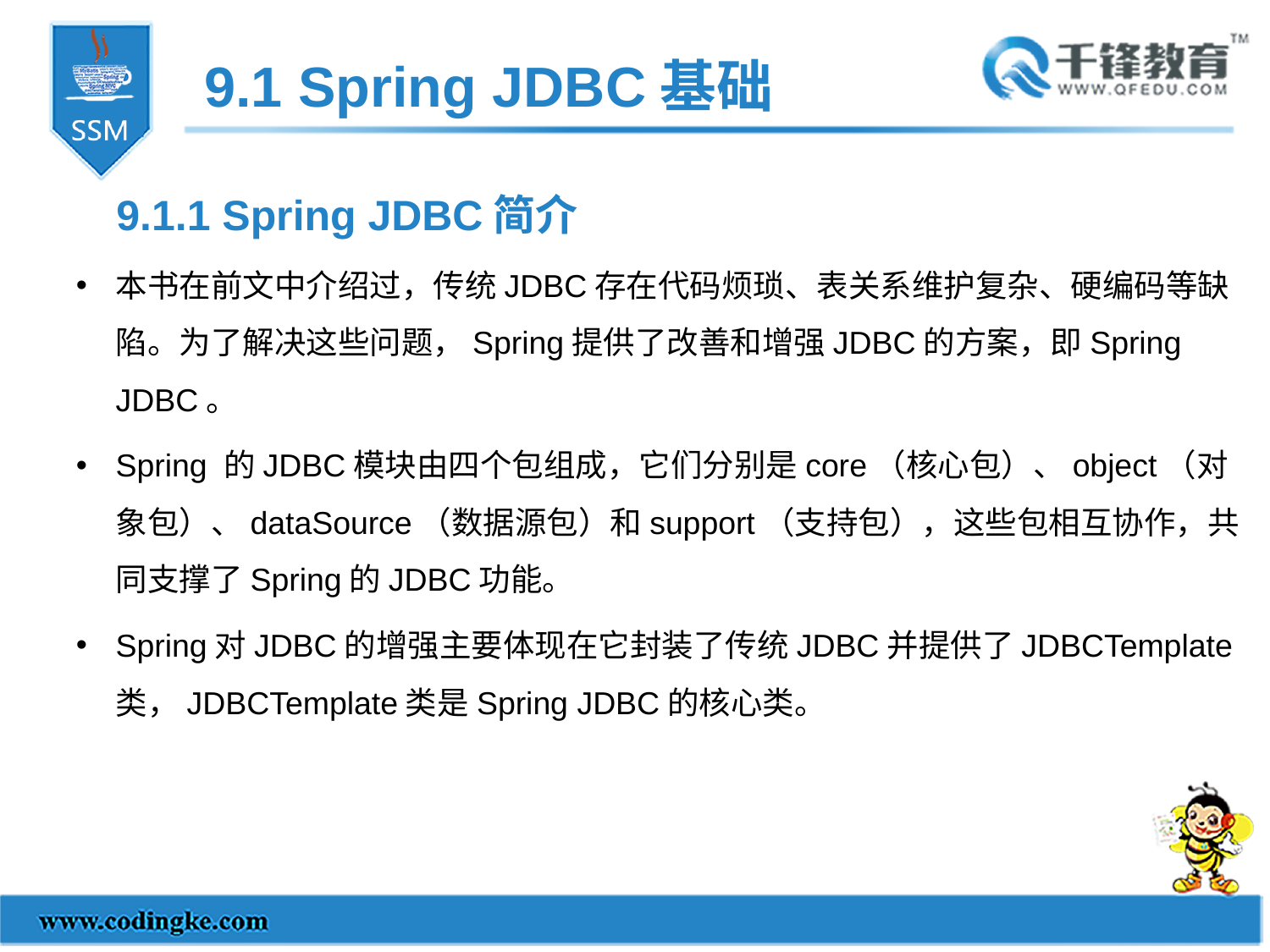

9.1 Spring JDBC基础
9.1.1 Spring JDBC简介
本书在前文中介绍过，传统JDBC存在代码烦琐、表关系维护复杂、硬编码等缺陷。为了解决这些问题，Spring提供了改善和增强JDBC的方案，即Spring JDBC。
Spring 的JDBC模块由四个包组成，它们分别是core（核心包）、object（对象包）、dataSource（数据源包）和support（支持包），这些包相互协作，共同支撑了Spring的JDBC功能。
Spring对JDBC的增强主要体现在它封装了传统JDBC并提供了JDBCTemplate类，JDBCTemplate类是Spring JDBC的核心类。